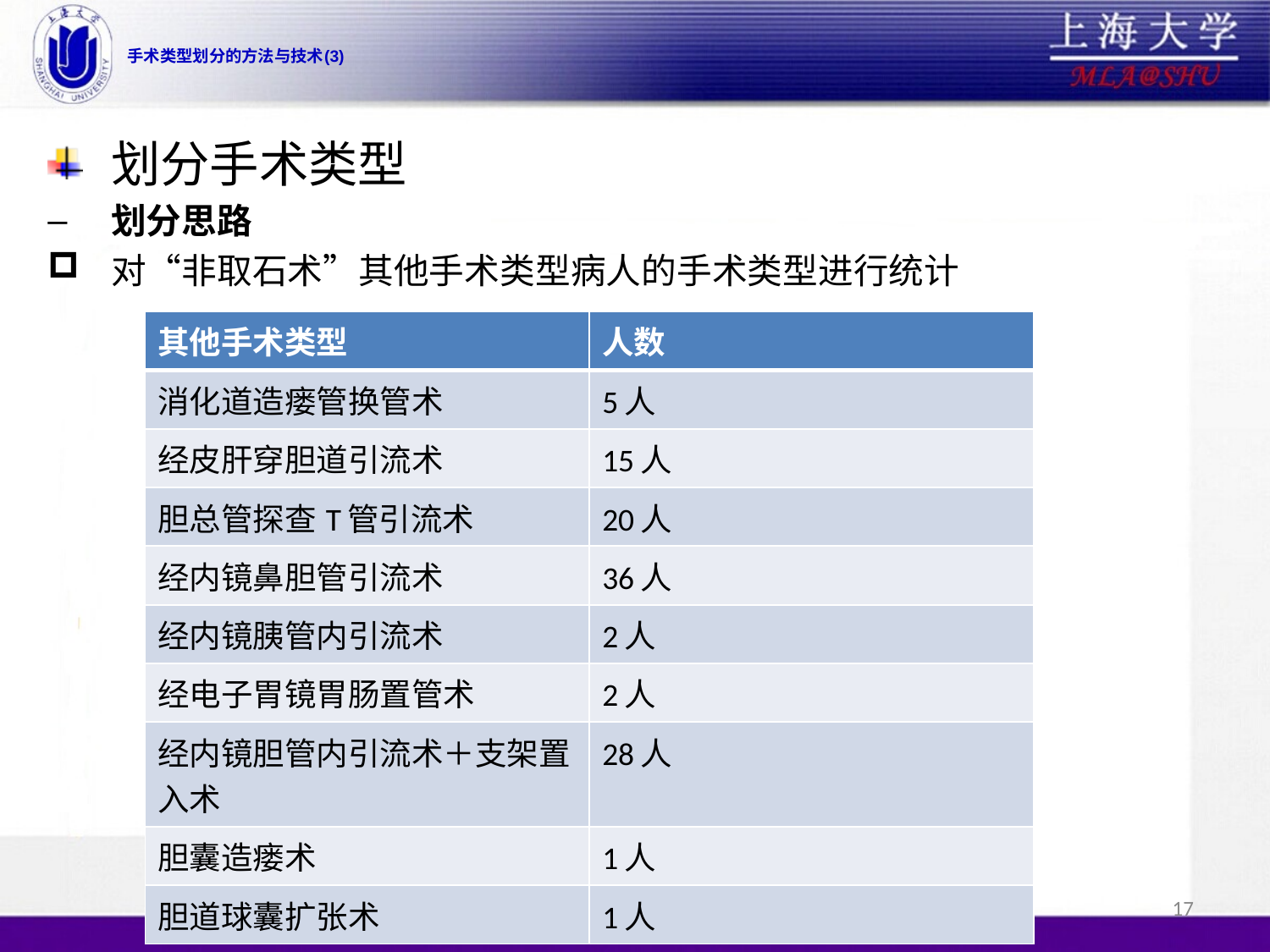

# 手术类型划分的方法与技术(3)
划分手术类型
划分思路
对“非取石术”其他手术类型病人的手术类型进行统计
| 其他手术类型 | 人数 |
| --- | --- |
| 消化道造瘘管换管术 | 5人 |
| 经皮肝穿胆道引流术 | 15人 |
| 胆总管探查T管引流术 | 20人 |
| 经内镜鼻胆管引流术 | 36人 |
| 经内镜胰管内引流术 | 2人 |
| 经电子胃镜胃肠置管术 | 2人 |
| 经内镜胆管内引流术＋支架置入术 | 28人 |
| 胆囊造瘘术 | 1人 |
| 胆道球囊扩张术 | 1人 |
17